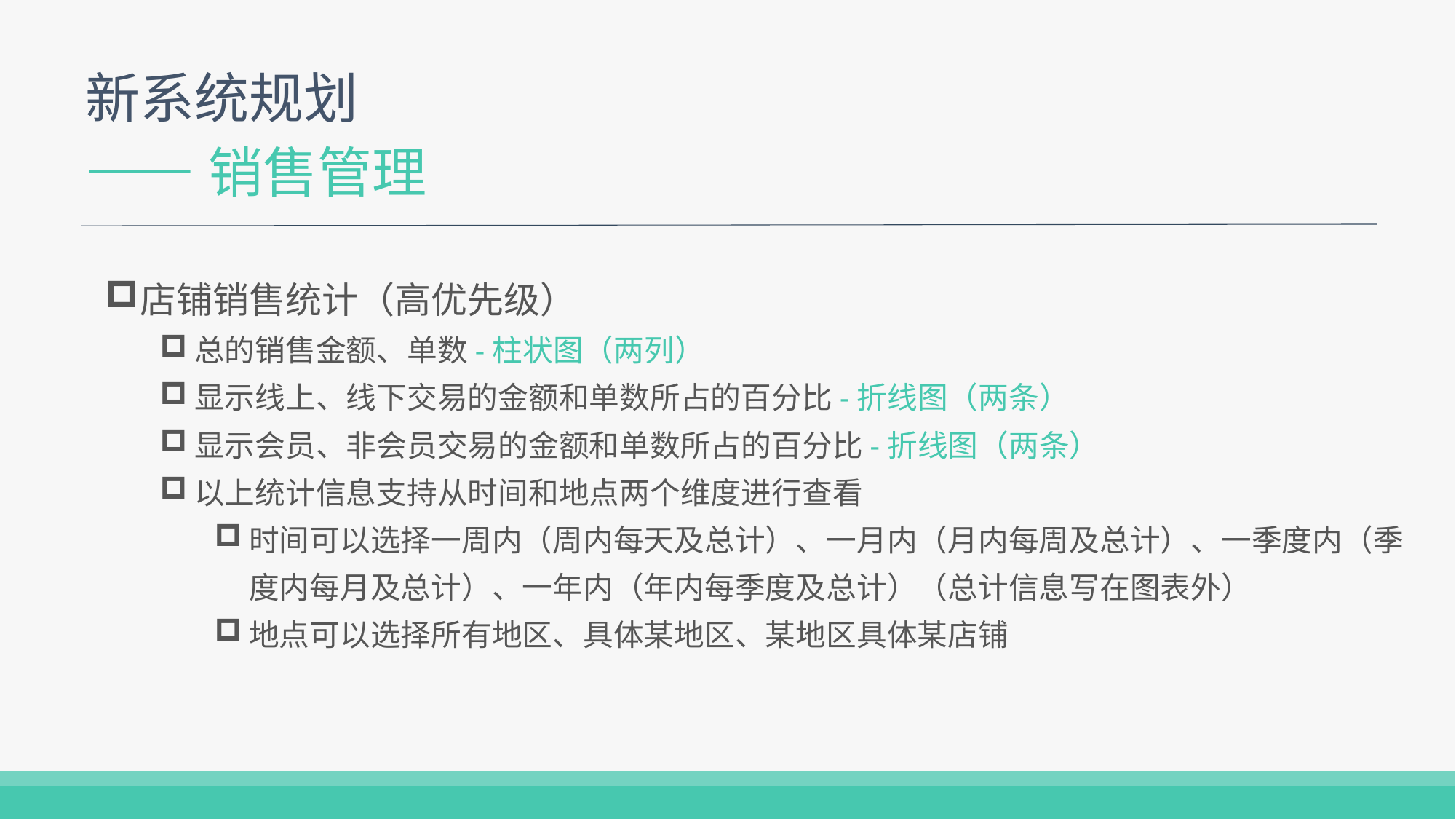

新系统规划
——销售管理
店铺销售统计（高优先级）
总的销售金额、单数-柱状图（两列）
显示线上、线下交易的金额和单数所占的百分比-折线图（两条）
显示会员、非会员交易的金额和单数所占的百分比-折线图（两条）
以上统计信息支持从时间和地点两个维度进行查看
时间可以选择一周内（周内每天及总计）、一月内（月内每周及总计）、一季度内（季度内每月及总计）、一年内（年内每季度及总计）（总计信息写在图表外）
地点可以选择所有地区、具体某地区、某地区具体某店铺